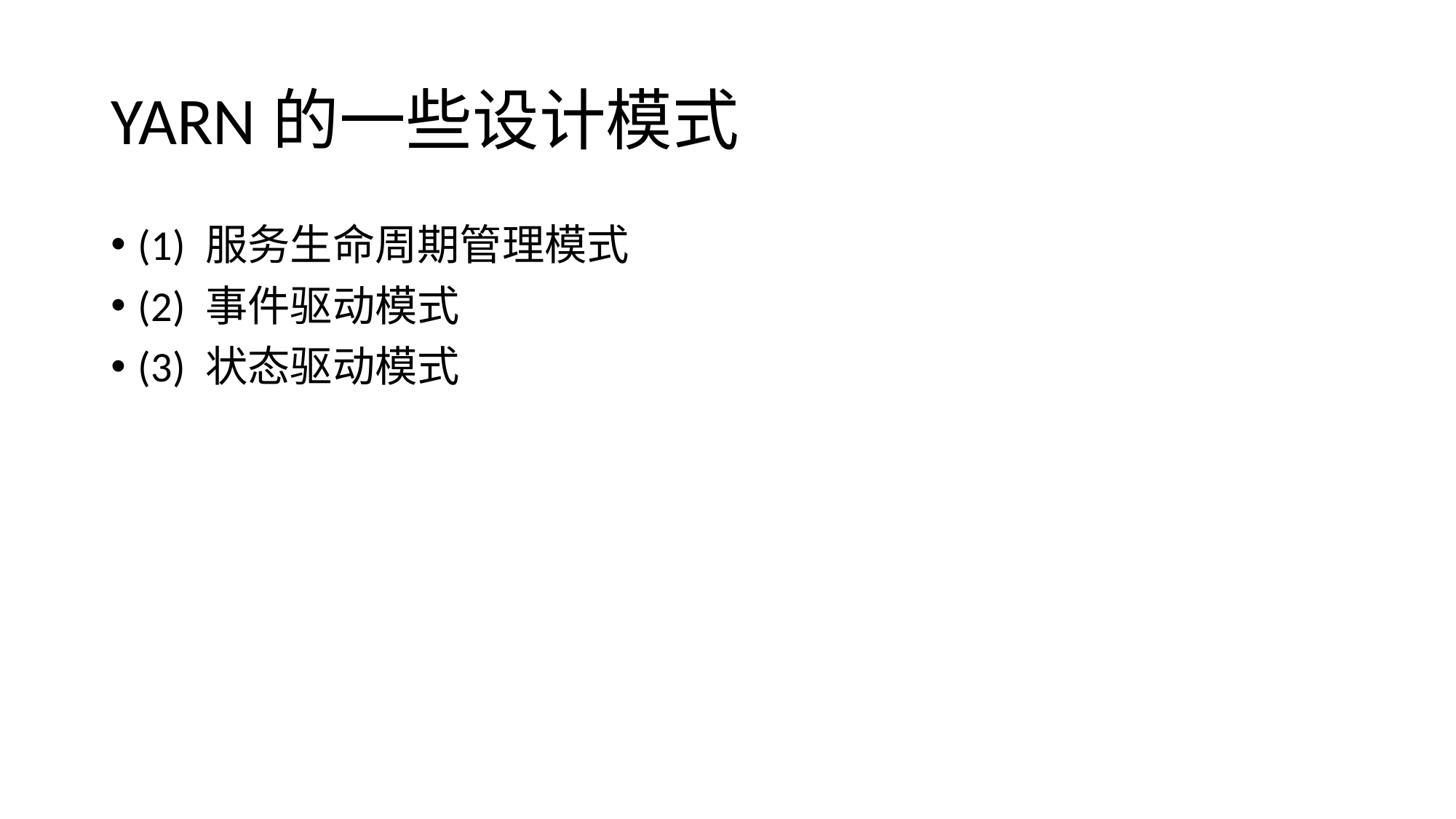

# YARN的一些设计模式
(1) 服务生命周期管理模式
(2) 事件驱动模式
(3) 状态驱动模式